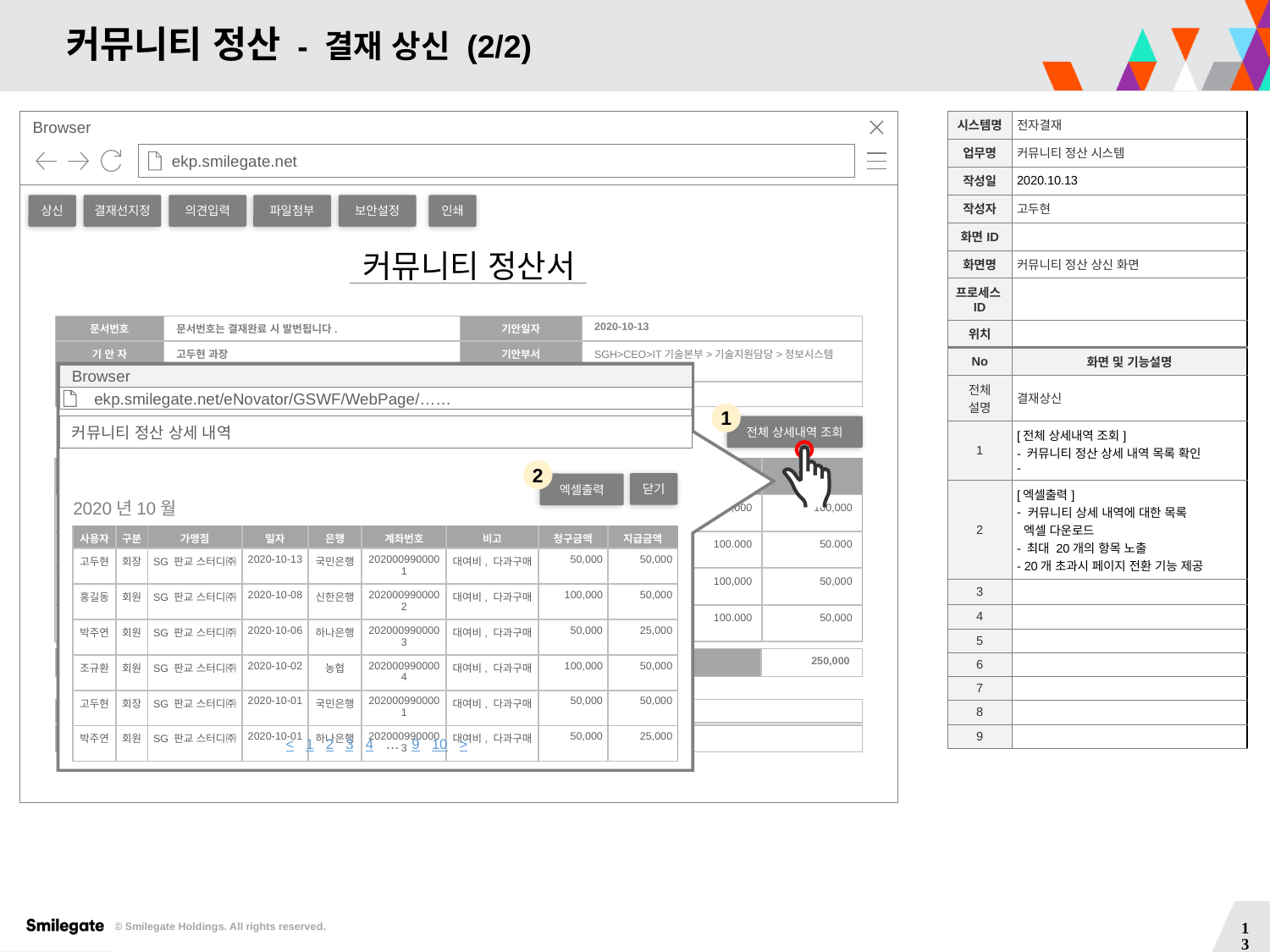

# 커뮤니티 정산 - 결재 상신 (2/2)
Browser

ekp.smilegate.net

| 시스템명 | 전자결재 |
| --- | --- |
| 업무명 | 커뮤니티 정산 시스템 |
| 작성일 | 2020.10.13 |
| 작성자 | 고두현 |
| 화면ID |  |
| 화면명 | 커뮤니티 정산 상신 화면 |
| 프로세스ID |  |
| 위치 |  |
| No | 화면 및 기능설명 |
| 전체 설명 | 결재상신 |
| 1 | [전체 상세내역 조회] - 커뮤니티 정산 상세 내역 목록 확인 - |
| 2 | [엑셀출력] 커뮤니티 상세 내역에 대한 목록 엑셀 다운로드 - 최대 20개의 항목 노출 - 20개 초과시 페이지 전환 기능 제공 |
| 3 |  |
| 4 |  |
| 5 |  |
| 6 |  |
| 7 |  |
| 8 |  |
| 9 |  |
상신
결재선지정
의견입력
파일첨부
보안설정
인쇄
커뮤니티 정산서
| 문서번호 | 문서번호는 결재완료 시 발번됩니다. | 기안일자 | 2020-10-13 |
| --- | --- | --- | --- |
| 기 안 자 | 고두현 과장 | 기안부서 | SGH>CEO>IT기술본부>기술지원담당>정보시스템실>정보개발팀 |
| 제 목 | [SGH][동호회법인카드(커뮤니티운영경비)\_고두현\_20201013] |  |  |

Browser
     ekp.smilegate.net/eNovator/GSWF/WebPage/……

1
커뮤니티 정산 상세 내역
전체 상세내역 조회

| 사용자 | 가맹점 | 정산년월 | 중분류 | 소분류 | 비고 | 청구금액 | 지금액 |
| --- | --- | --- | --- | --- | --- | --- | --- |
| 고두현 | SG 판교 스터디(주) | 2020-10 | 커뮤니티 | 교육비 | 대여비, 다과구매 | 100,000 | 100,000 |
| 홍길동 | SG 판교 스터디(주) | 2020-10 | 커뮤니티 | 교육비 | 대여비, 다과구매 | 100.000 | 50.000 |
| 박주연 | SG 판교 스터디(주) | 2020-10 | 커뮤니티 | 교육비 | 대여비, 다과구매 | 100,000 | 50,000 |
| 조규환 | SG 판교 스터디(주) | 2020-10 | 커뮤니티 | 교육비 | 대여비, 다과구매 | 100.000 | 50,000 |
2
닫기
엑셀출력
2020년10월
정보시스템실
| 사용자 | 구분 | 가맹점 | 일자 | 은행 | 계좌번호 | 비고 | 청구금액 | 지급금액 |
| --- | --- | --- | --- | --- | --- | --- | --- | --- |
| 고두현 | 회장 | SG 판교 스터디㈜ | 2020-10-13 | 국민은행 | 2020009900001 | 대여비, 다과구매 | 50,000 | 50,000 |
| 홍길동 | 회원 | SG 판교 스터디㈜ | 2020-10-08 | 신한은행 | 2020009900002 | 대여비, 다과구매 | 100,000 | 50,000 |
| 박주연 | 회원 | SG 판교 스터디㈜ | 2020-10-06 | 하나은행 | 2020009900003 | 대여비, 다과구매 | 50,000 | 25,000 |
| 조규환 | 회원 | SG 판교 스터디㈜ | 2020-10-02 | 농협 | 2020009900004 | 대여비, 다과구매 | 100,000 | 50,000 |
| 고두현 | 회장 | SG 판교 스터디㈜ | 2020-10-01 | 국민은행 | 2020009900001 | 대여비, 다과구매 | 50,000 | 50,000 |
| 박주연 | 회원 | SG 판교 스터디㈜ | 2020-10-01 | 하나은행 | 2020009900003 | 대여비, 다과구매 | 50,000 | 25,000 |
정보시스템실
정보시스템실
정보시스템실
| 합 계 | 250,000 |
| --- | --- |
| 전표처리여부 | 결재완료 시 표시 됩니다. |
| --- | --- |
| 참조결재 |  |
| --- | --- |
선택
<   1   2   3   4   …   9   10   >
13